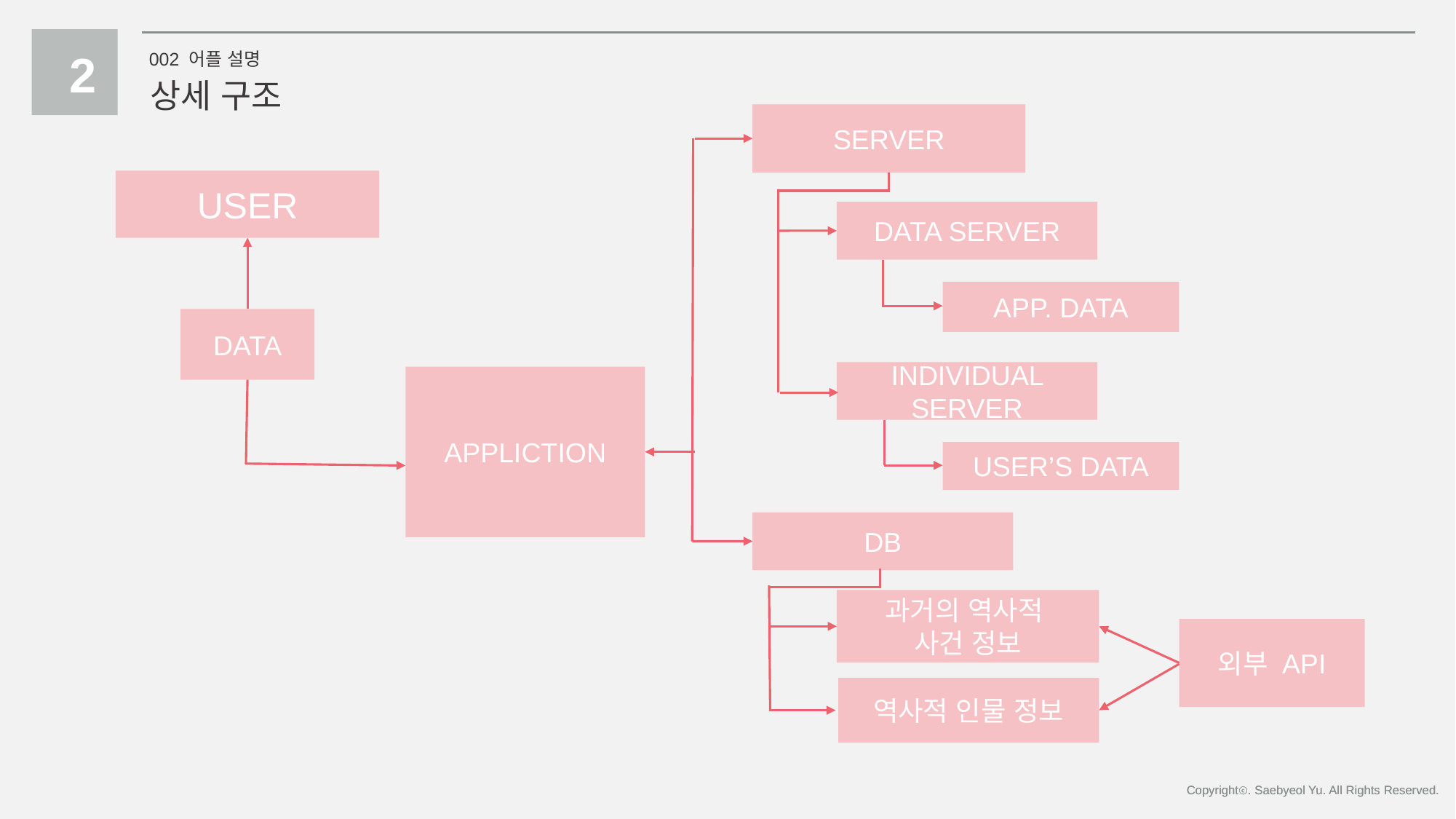

2
002 어플 설명
상세 구조
SERVER
USER
DATA SERVER
APP. DATA
DATA
INDIVIDUAL SERVER
APPLICTION
USER’S DATA
DB
과거의 역사적
사건 정보
외부 API
역사적 인물 정보
Copyrightⓒ. Saebyeol Yu. All Rights Reserved.